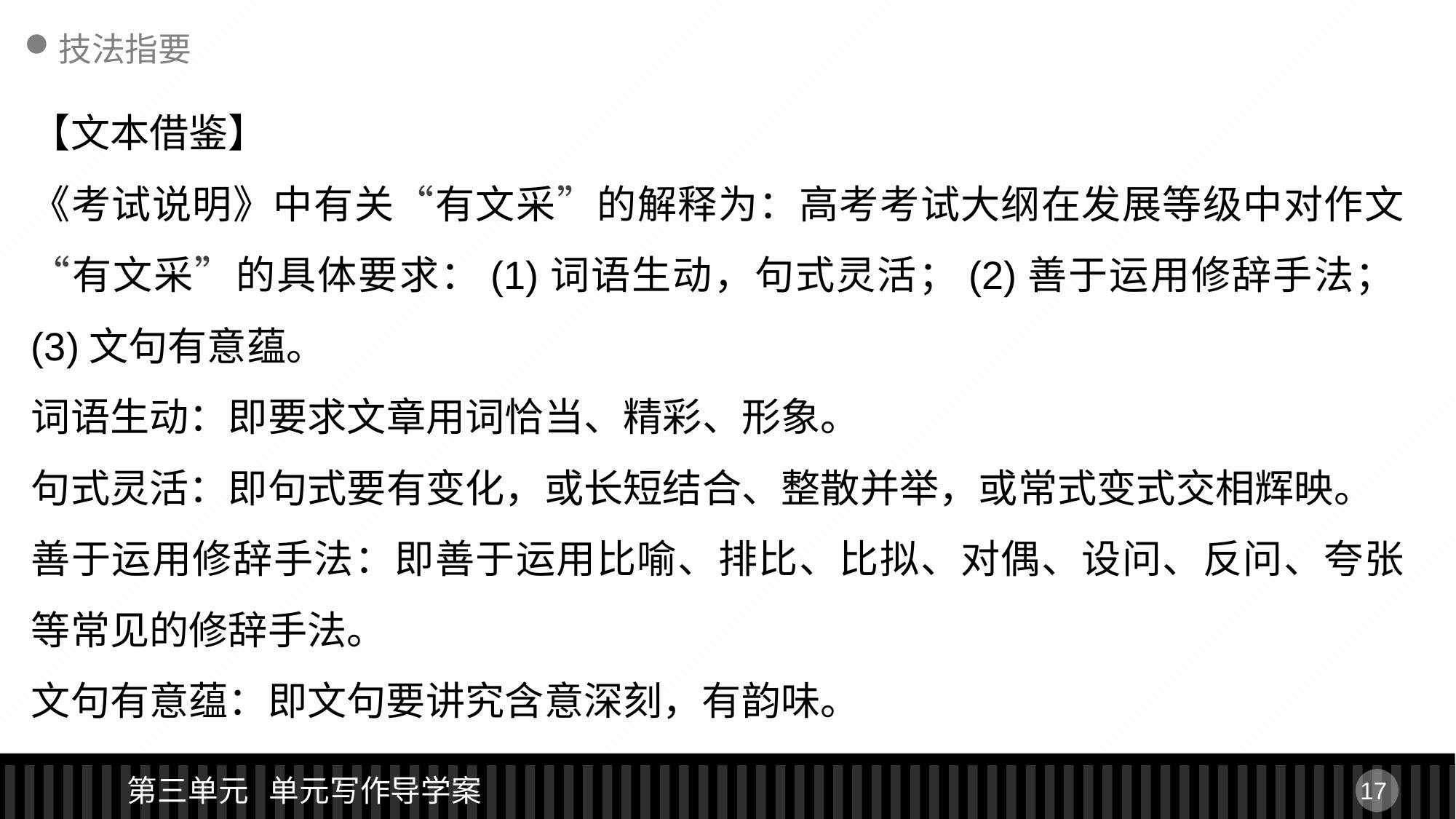

技法指要
【文本借鉴】
《考试说明》中有关“有文采”的解释为：高考考试大纲在发展等级中对作文“有文采”的具体要求：(1)词语生动，句式灵活；(2)善于运用修辞手法；(3)文句有意蕴。
词语生动：即要求文章用词恰当、精彩、形象。
句式灵活：即句式要有变化，或长短结合、整散并举，或常式变式交相辉映。
善于运用修辞手法：即善于运用比喻、排比、比拟、对偶、设问、反问、夸张等常见的修辞手法。
文句有意蕴：即文句要讲究含意深刻，有韵味。